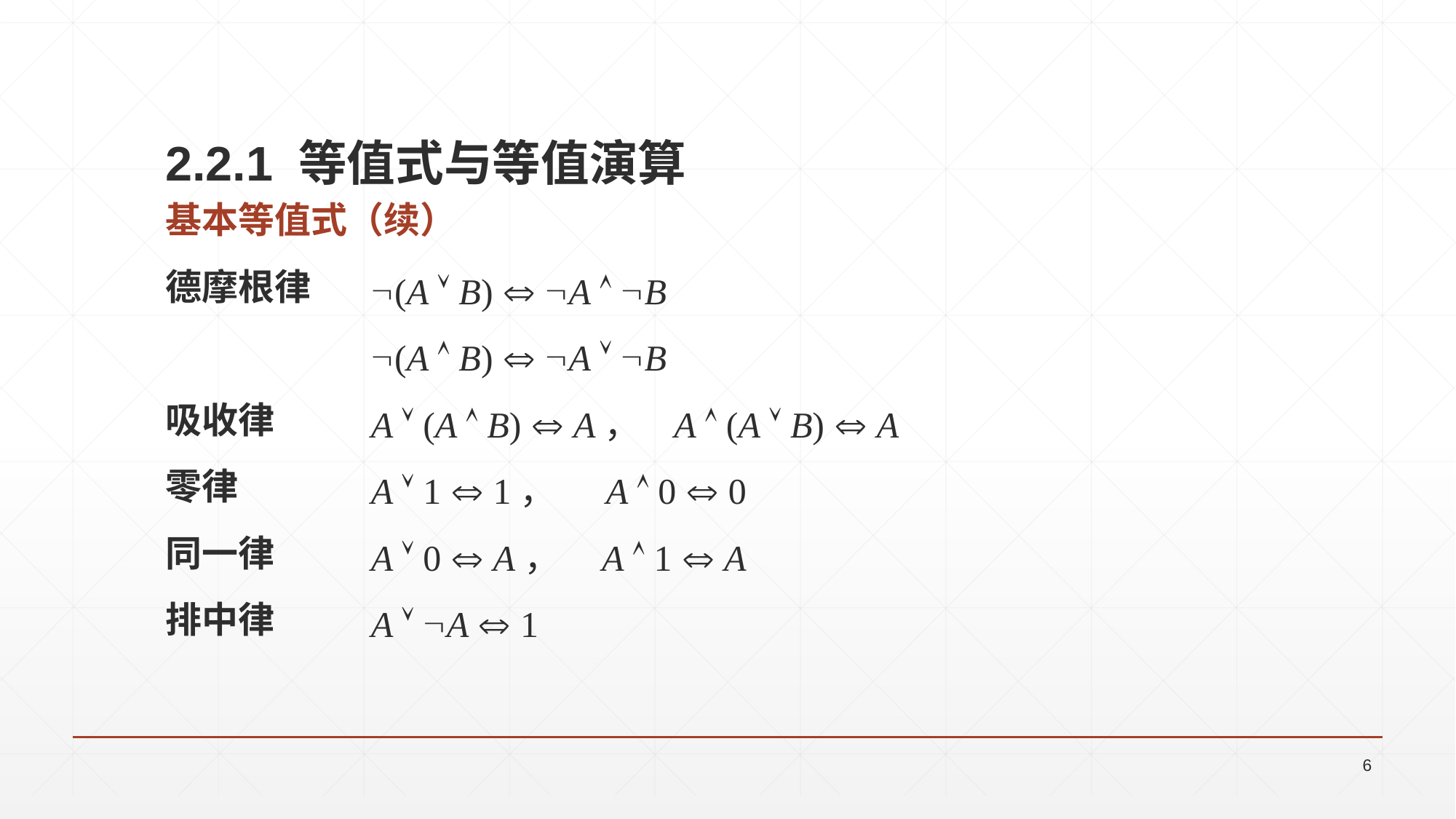

2.2.1 等值式与等值演算
基本等值式（续）
德摩根律

吸收律
零律
同一律
排中律

¬(A ∨ B) ⇔ ¬A ∧ ¬B
¬(A ∧ B) ⇔ ¬A ∨ ¬B
A ∨ (A ∧ B) ⇔ A，   A ∧ (A ∨ B) ⇔ A
A ∨ 1 ⇔ 1，     A ∧ 0 ⇔ 0
A ∨ 0 ⇔ A，    A ∧ 1 ⇔ A
A ∨ ¬A ⇔ 1
6